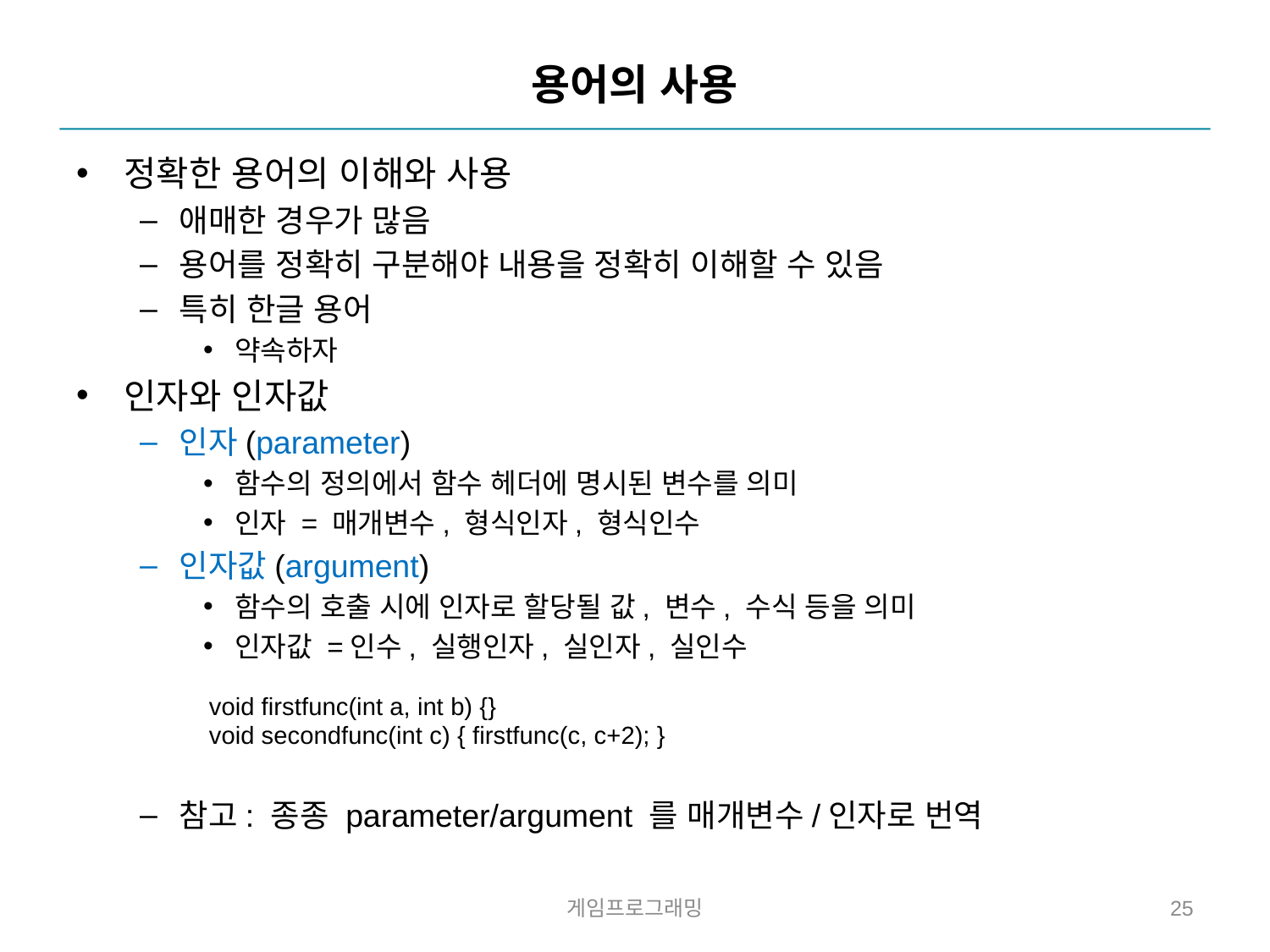

# 용어의 사용
정확한 용어의 이해와 사용
애매한 경우가 많음
용어를 정확히 구분해야 내용을 정확히 이해할 수 있음
특히 한글 용어
약속하자
인자와 인자값
인자(parameter)
함수의 정의에서 함수 헤더에 명시된 변수를 의미
인자 = 매개변수, 형식인자, 형식인수
인자값(argument)
함수의 호출 시에 인자로 할당될 값, 변수, 수식 등을 의미
인자값 =인수, 실행인자, 실인자, 실인수

참고: 종종 parameter/argument 를 매개변수/인자로 번역
void firstfunc(int a, int b) {}
void secondfunc(int c) { firstfunc(c, c+2); }
게임프로그래밍
25